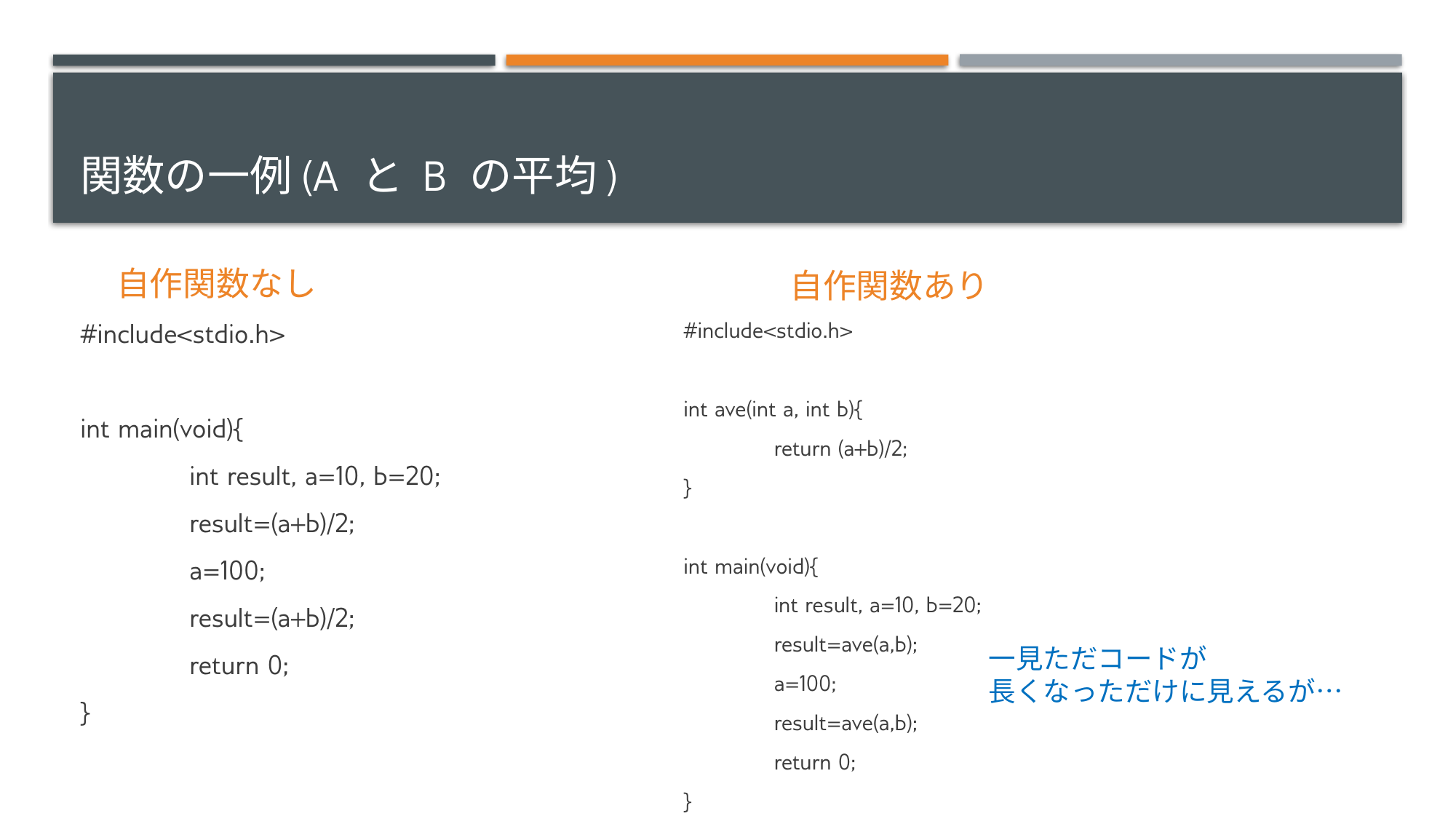

# 関数の一例(a と b の平均)

自作関数なし
自作関数あり
#include<stdio.h>

int main(void){
	int result, a=10, b=20;
	result=(a+b)/2;
	a=100;
	result=(a+b)/2;
	return 0;
}

#include<stdio.h>

int ave(int a, int b){
	return (a+b)/2;
}

int main(void){
	int result, a=10, b=20;
	result=ave(a,b);
	a=100;
	result=ave(a,b);
	return 0;
}
一見ただコードが
長くなっただけに見えるが…